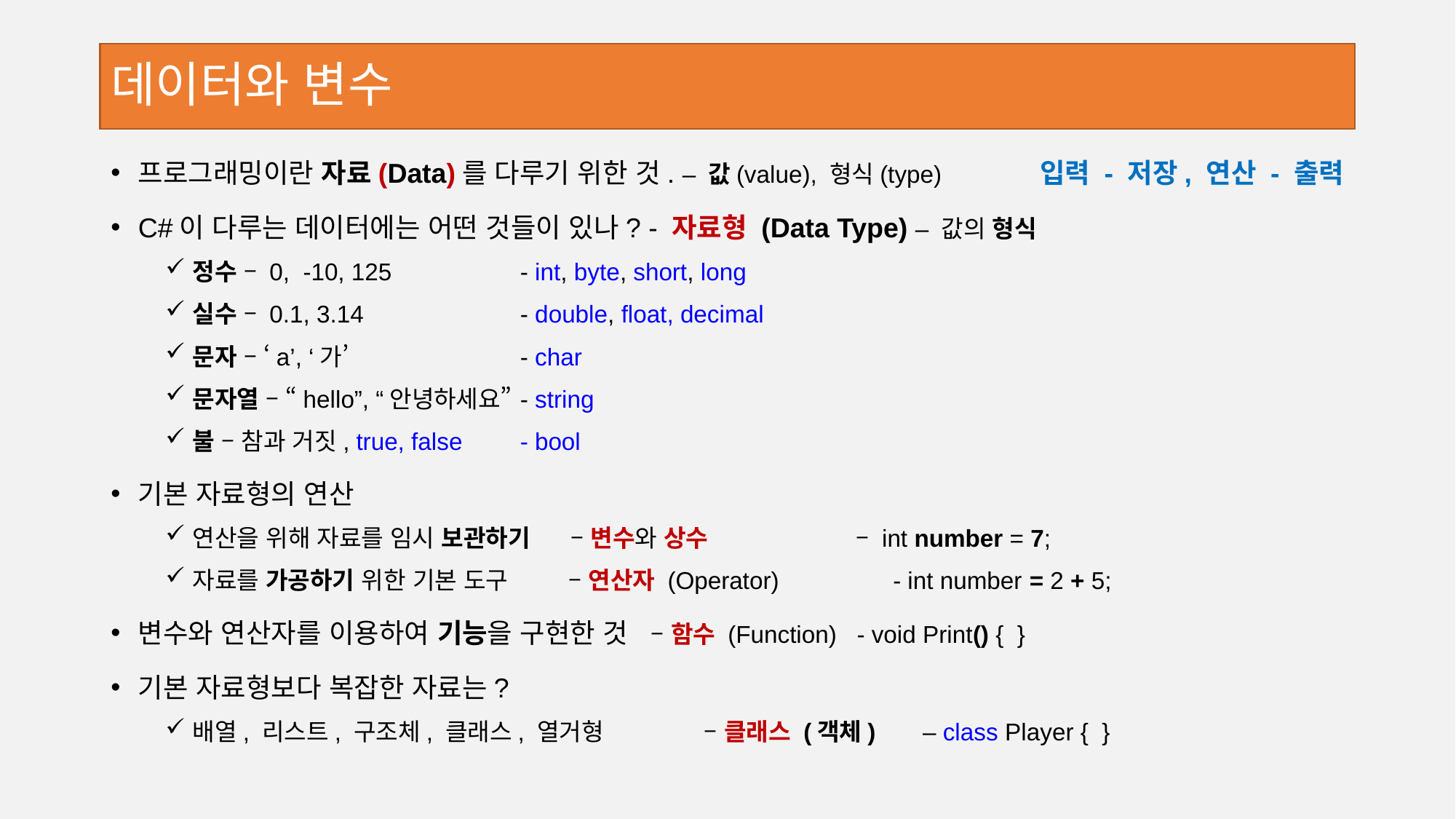

# 데이터와 변수
프로그래밍이란 자료(Data)를 다루기 위한 것. – 값(value), 형식(type)            입력 - 저장, 연산 - 출력
C#이 다루는 데이터에는 어떤 것들이 있나? - 자료형 (Data Type) – 값의 형식
정수 – 0,  -10, 125 		- int, byte, short, long
실수 – 0.1, 3.14 		- double, float, decimal
문자 – ‘a’, ‘가’ 		- char
문자열 – “hello”, “안녕하세요” 	- string
불 – 참과 거짓, true, false 	- bool
기본 자료형의 연산
연산을 위해 자료를 임시 보관하기      – 변수와 상수                      – int number = 7;
자료를 가공하기 위한 기본 도구         – 연산자 (Operator)                 - int number = 2 + 5;
변수와 연산자를 이용하여 기능을 구현한 것   – 함수 (Function)   - void Print() {  }
기본 자료형보다 복잡한 자료는?
배열, 리스트, 구조체, 클래스, 열거형               – 클래스 (객체)       – class Player {  }